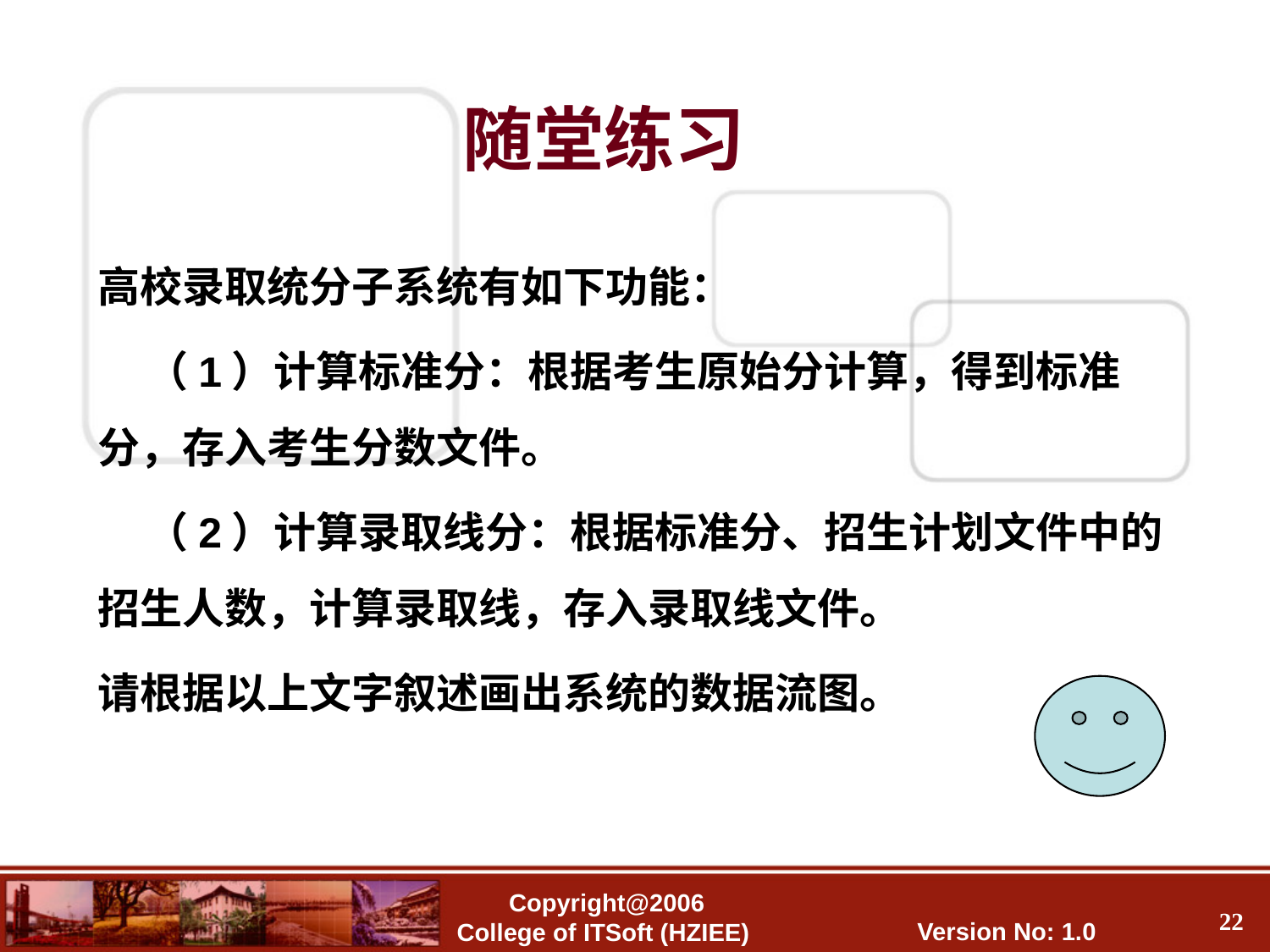

随堂练习
高校录取统分子系统有如下功能：
    （1）计算标准分：根据考生原始分计算，得到标准分，存入考生分数文件。
    （2）计算录取线分：根据标准分、招生计划文件中的招生人数，计算录取线，存入录取线文件。
请根据以上文字叙述画出系统的数据流图。